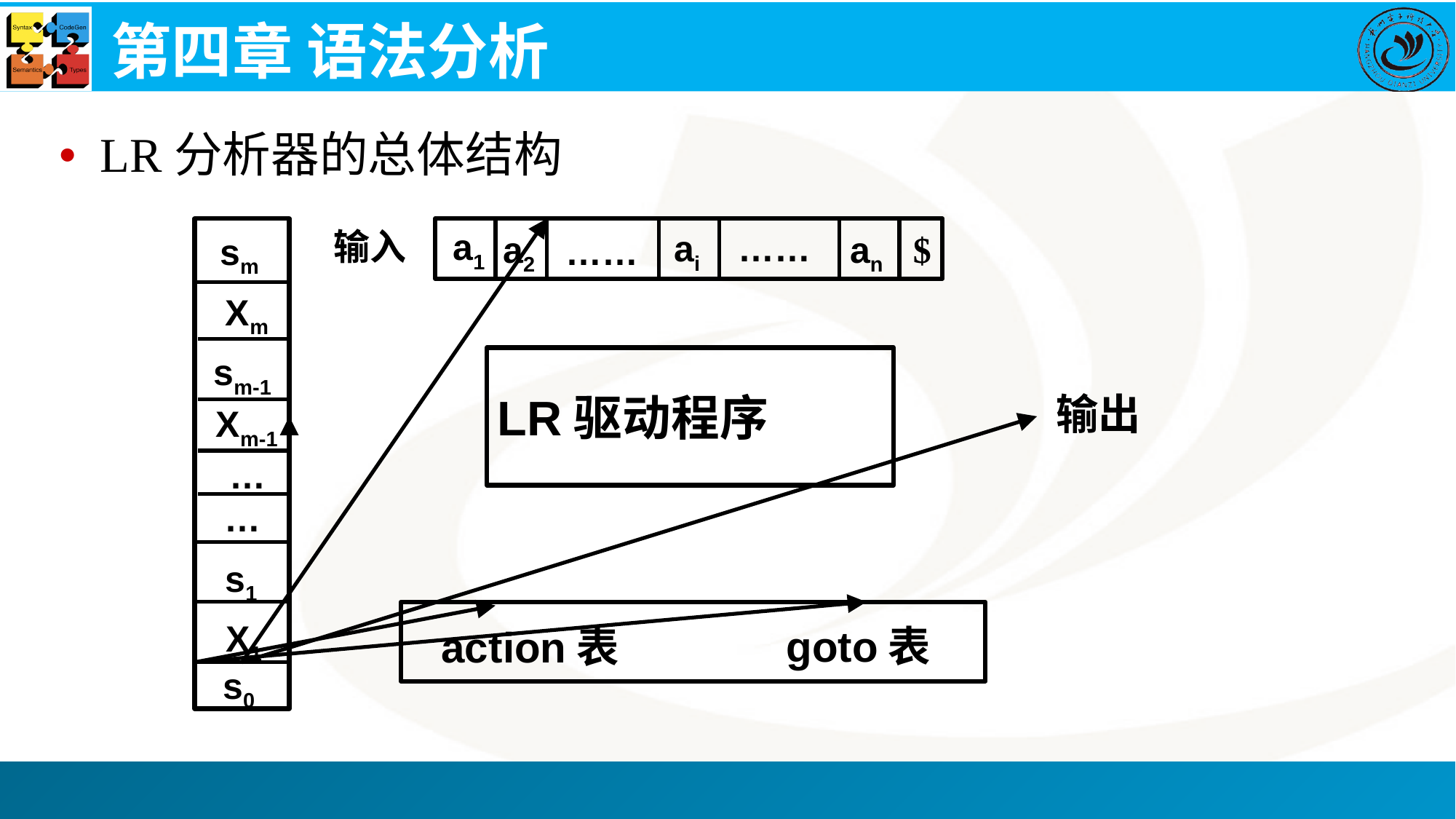

# 第四章 语法分析
LR分析器的总体结构

输入

a1
ai
……
a2
an
$
sm
……
Xm
sm-1
LR驱动程序
输出
Xm-1
…
…
s1

X1
goto表
action表
s0
24